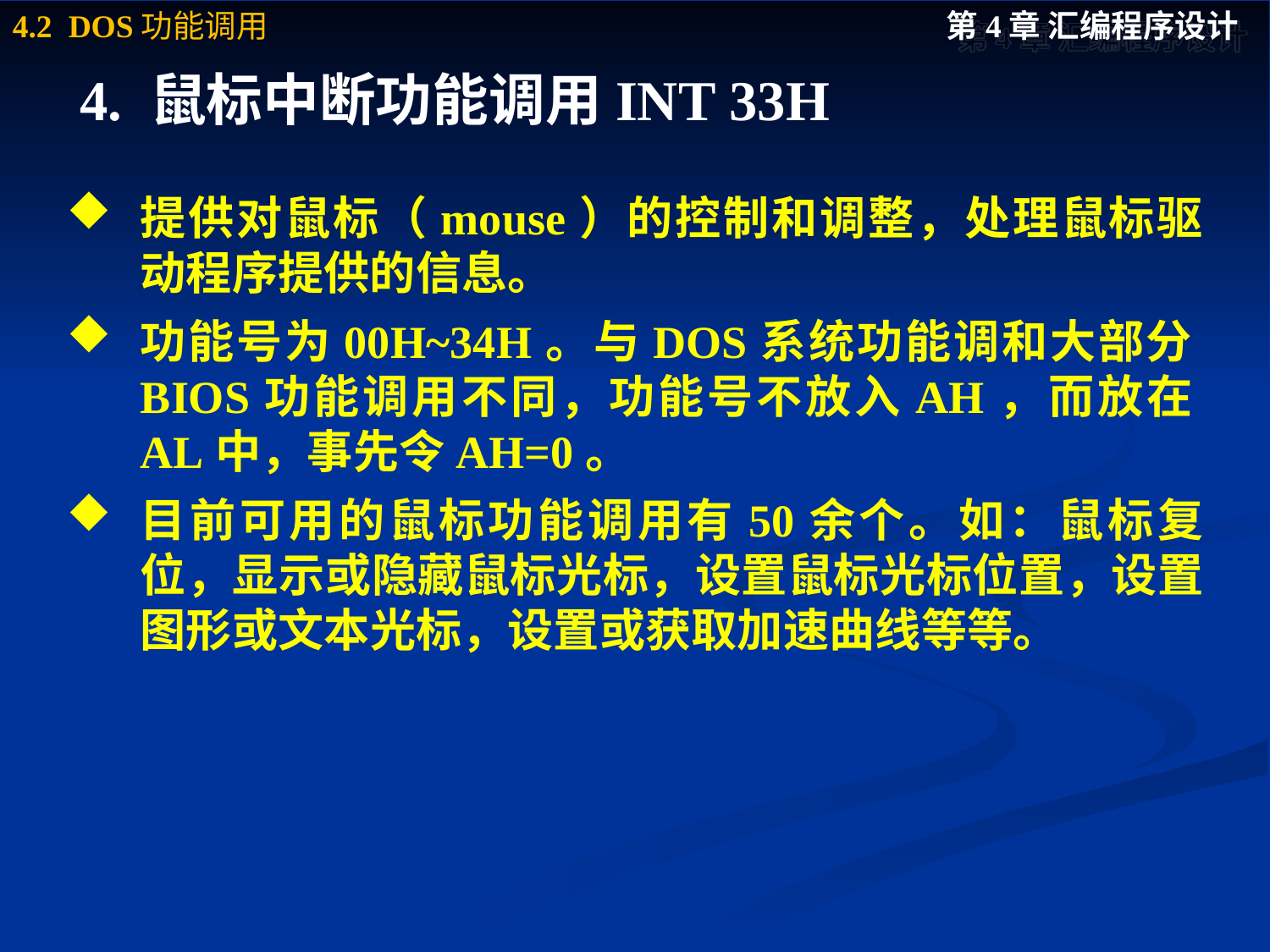

# 4. 鼠标中断功能调用INT 33H
提供对鼠标（mouse）的控制和调整，处理鼠标驱动程序提供的信息。
功能号为00H~34H。与DOS系统功能调和大部分BIOS功能调用不同，功能号不放入AH，而放在AL中，事先令AH=0。
目前可用的鼠标功能调用有50余个。如：鼠标复位，显示或隐藏鼠标光标，设置鼠标光标位置，设置图形或文本光标，设置或获取加速曲线等等。